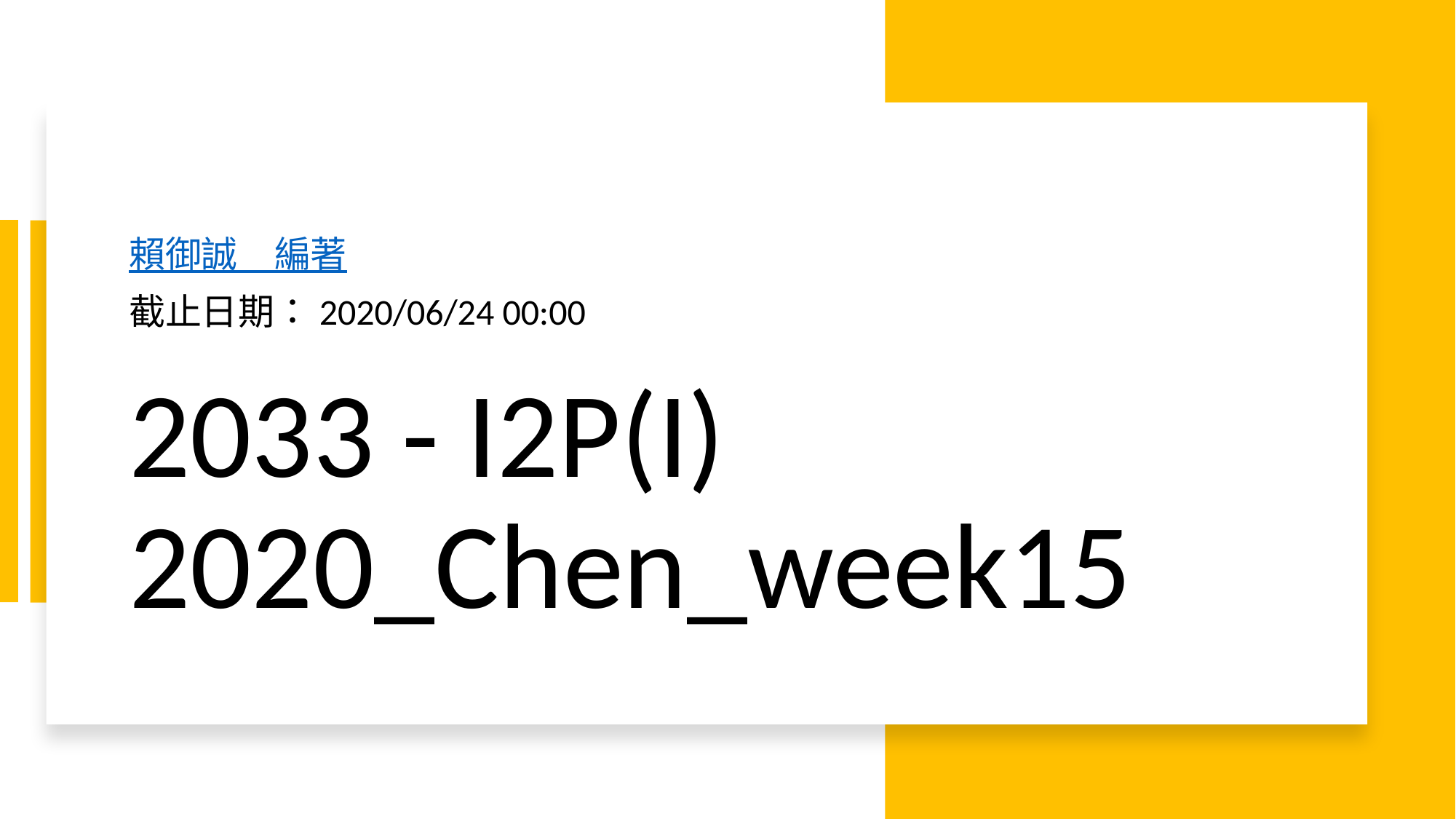

賴御誠　編著
截止日期：2020/06/24 00:00
# 2033 - I2P(I) 2020_Chen_week15